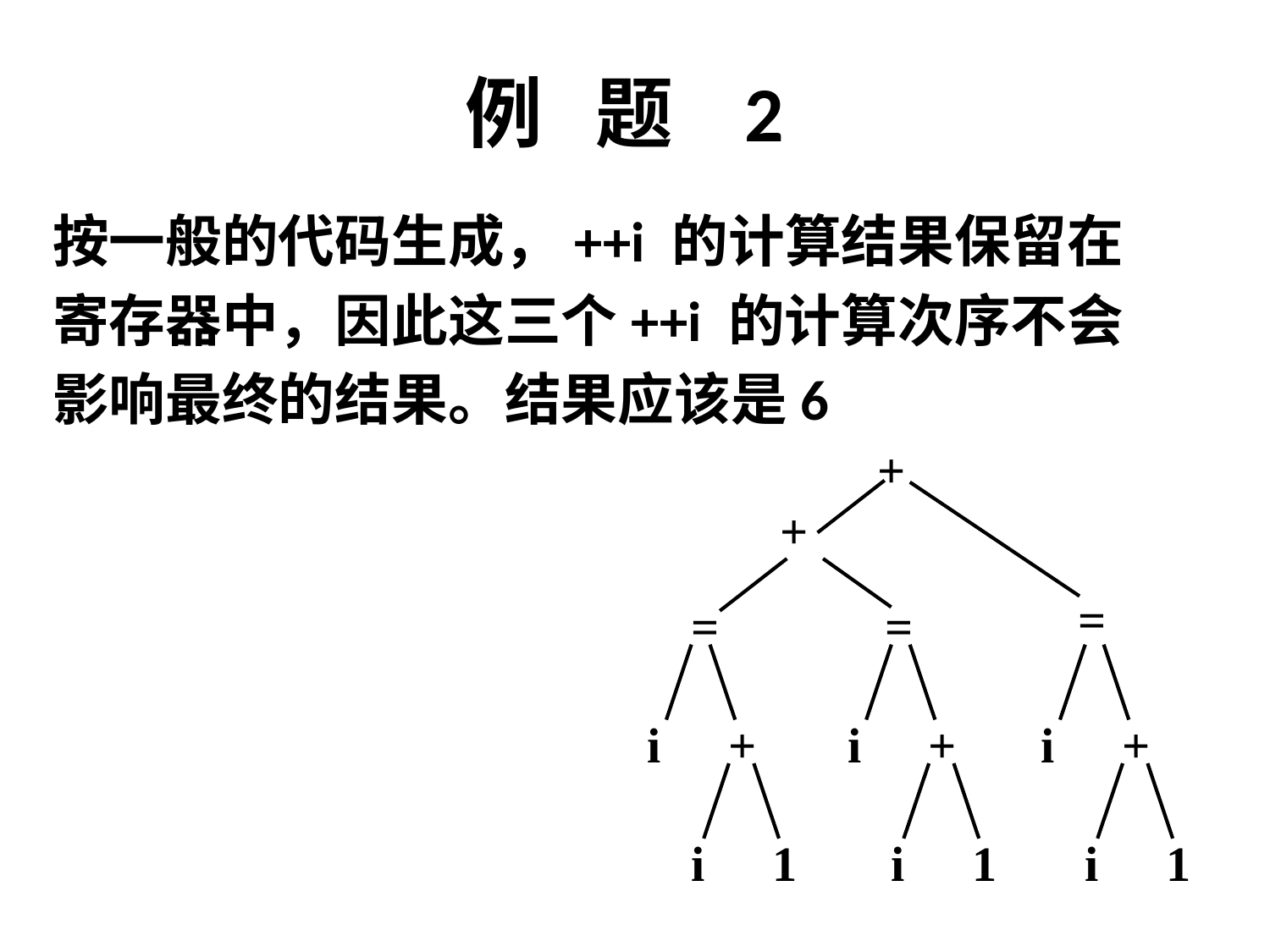

# 例   题   2
按一般的代码生成，++i 的计算结果保留在
寄存器中，因此这三个++i 的计算次序不会
影响最终的结果。结果应该是6
+

+

=
=
=

i
+

i
1

i
+

i
1

i
+

i
1